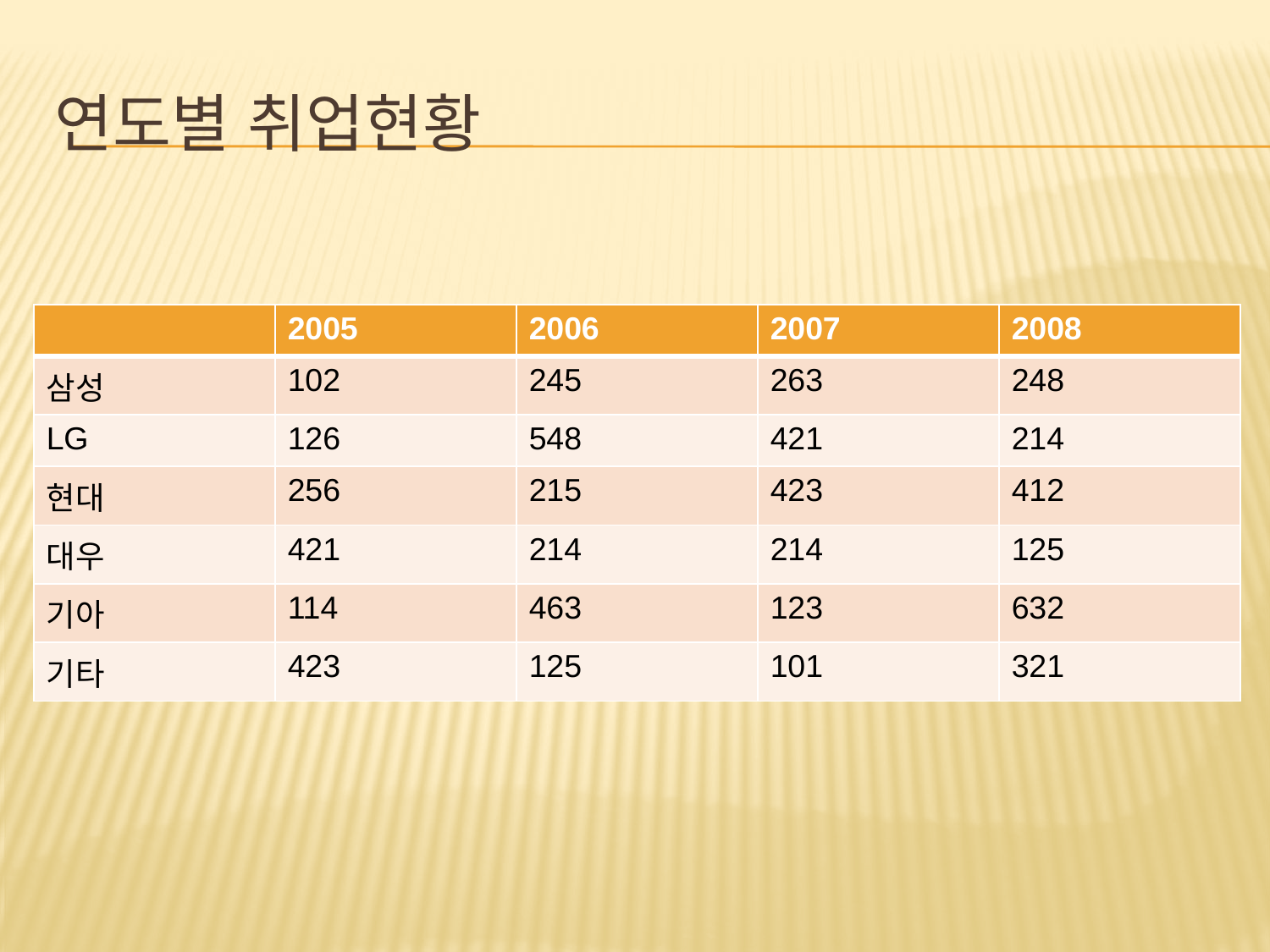

# 연도별 취업현황
|  | 2005 | 2006 | 2007 | 2008 |
| --- | --- | --- | --- | --- |
| 삼성 | 102 | 245 | 263 | 248 |
| LG | 126 | 548 | 421 | 214 |
| 현대 | 256 | 215 | 423 | 412 |
| 대우 | 421 | 214 | 214 | 125 |
| 기아 | 114 | 463 | 123 | 632 |
| 기타 | 423 | 125 | 101 | 321 |